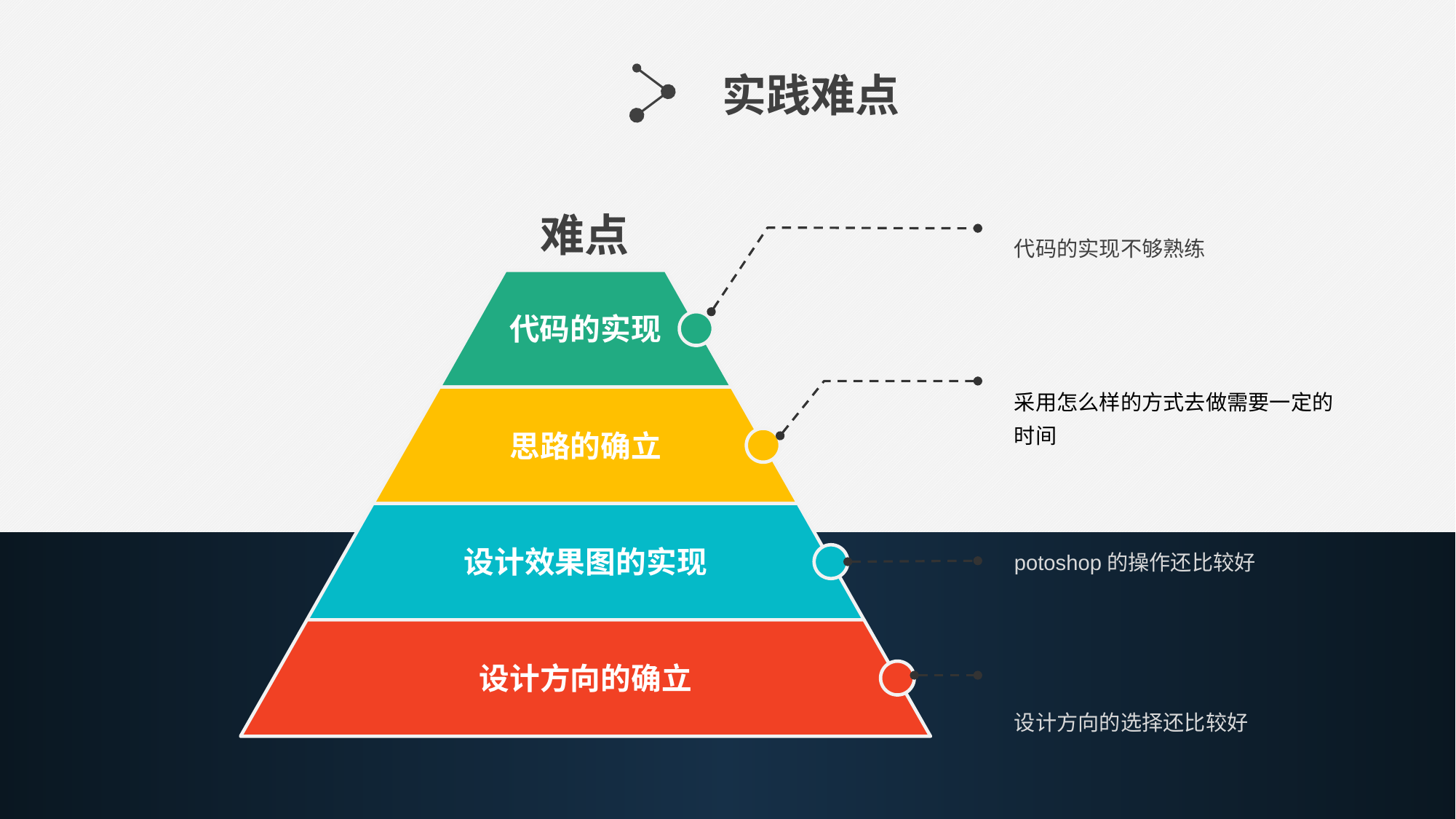

实践难点

难点
代码的实现不够熟练

代码的实现

采用怎么样的方式去做需要一定的时间

思路的确立

potoshop的操作还比较好

设计效果图的实现

设计方向的确立

设计方向的选择还比较好